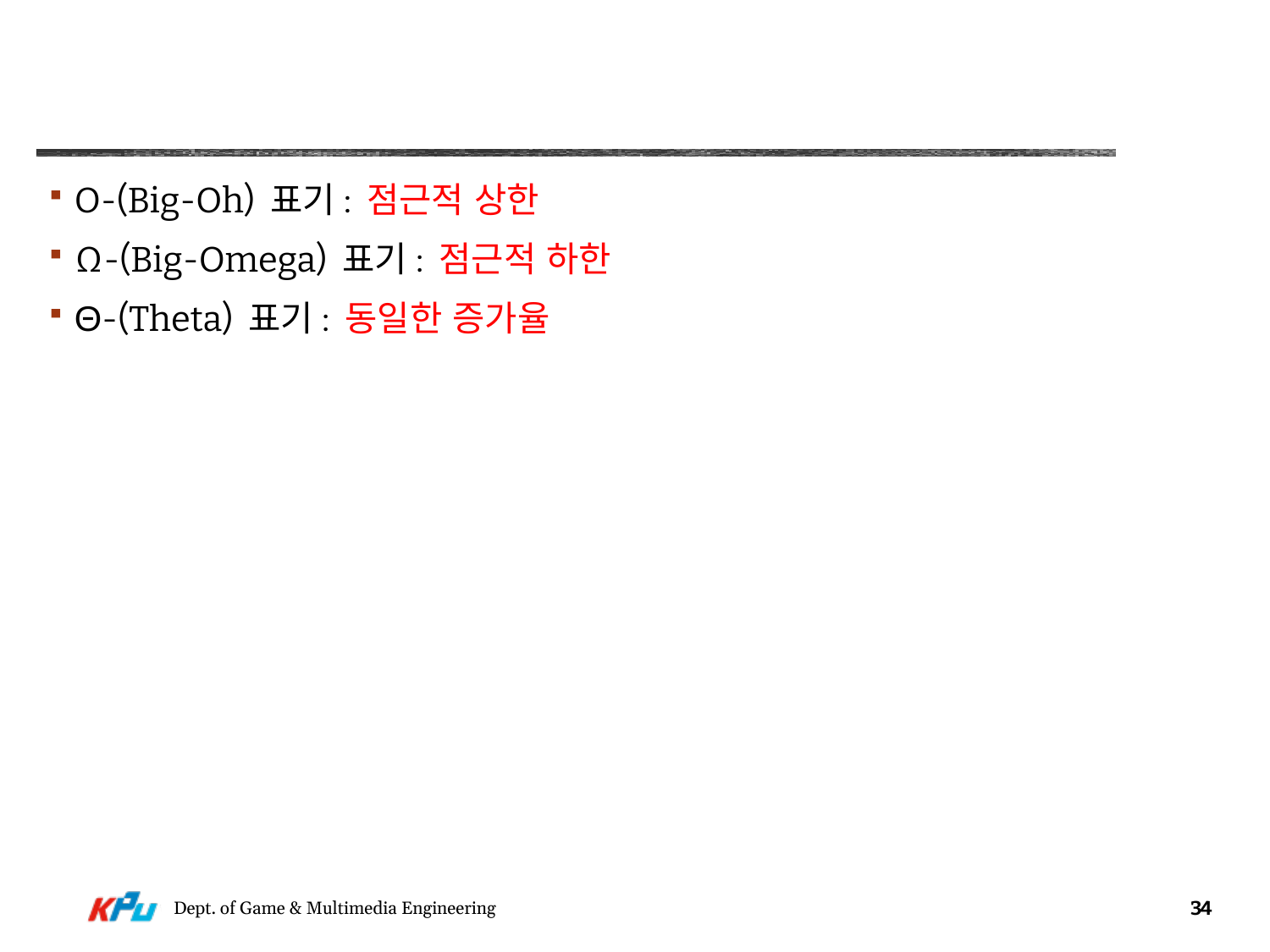

#
O-(Big-Oh) 표기: 점근적 상한
Ω-(Big-Omega) 표기: 점근적 하한
Θ-(Theta) 표기: 동일한 증가율
Dept. of Game & Multimedia Engineering
34